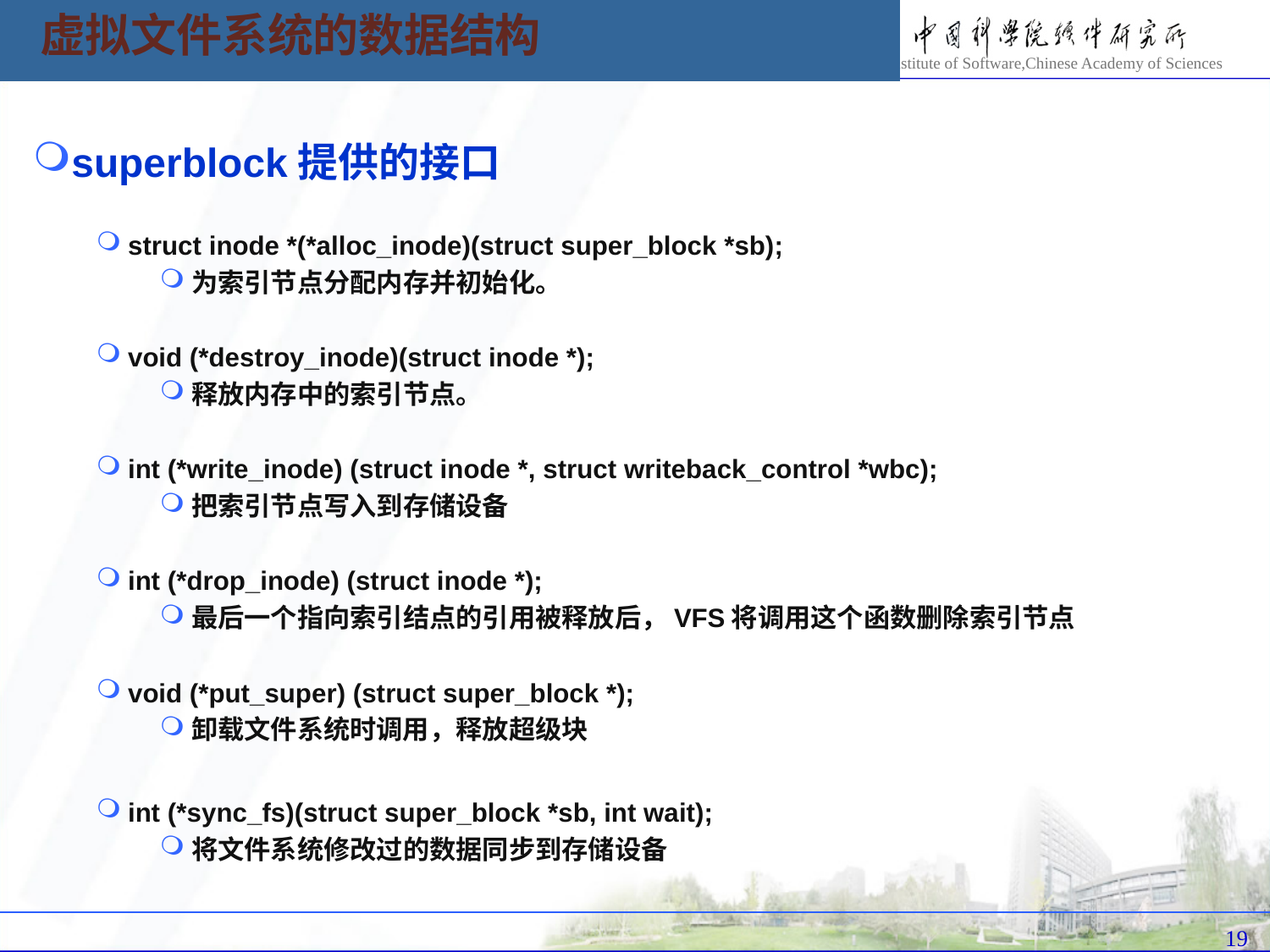

虚拟文件系统的数据结构
superblock提供的接口

struct inode *(*alloc_inode)(struct super_block *sb);
为索引节点分配内存并初始化。

void (*destroy_inode)(struct inode *);
释放内存中的索引节点。

int (*write_inode) (struct inode *, struct writeback_control *wbc);
把索引节点写入到存储设备

int (*drop_inode) (struct inode *);
最后一个指向索引结点的引用被释放后，VFS将调用这个函数删除索引节点

void (*put_super) (struct super_block *);
卸载文件系统时调用，释放超级块

int (*sync_fs)(struct super_block *sb, int wait);
将文件系统修改过的数据同步到存储设备

19